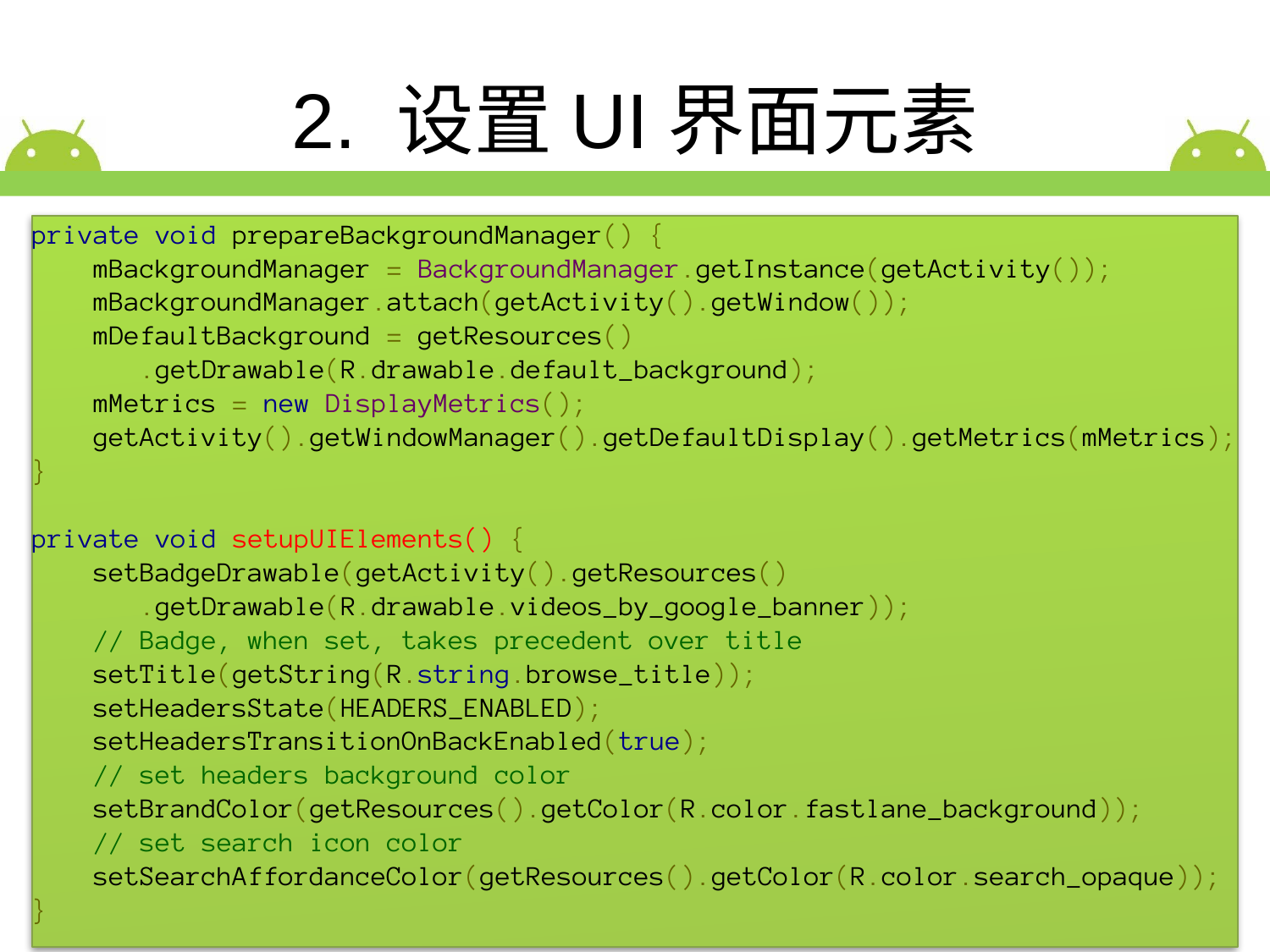

# 2. 设置UI界面元素
private void prepareBackgroundManager() {
    mBackgroundManager = BackgroundManager.getInstance(getActivity());
    mBackgroundManager.attach(getActivity().getWindow());
    mDefaultBackground = getResources()
       .getDrawable(R.drawable.default_background);
    mMetrics = new DisplayMetrics();
    getActivity().getWindowManager().getDefaultDisplay().getMetrics(mMetrics);
}
private void setupUIElements() {
    setBadgeDrawable(getActivity().getResources()
       .getDrawable(R.drawable.videos_by_google_banner));
    // Badge, when set, takes precedent over title
    setTitle(getString(R.string.browse_title));
    setHeadersState(HEADERS_ENABLED);
    setHeadersTransitionOnBackEnabled(true);
    // set headers background color
    setBrandColor(getResources().getColor(R.color.fastlane_background));
    // set search icon color
    setSearchAffordanceColor(getResources().getColor(R.color.search_opaque));
}